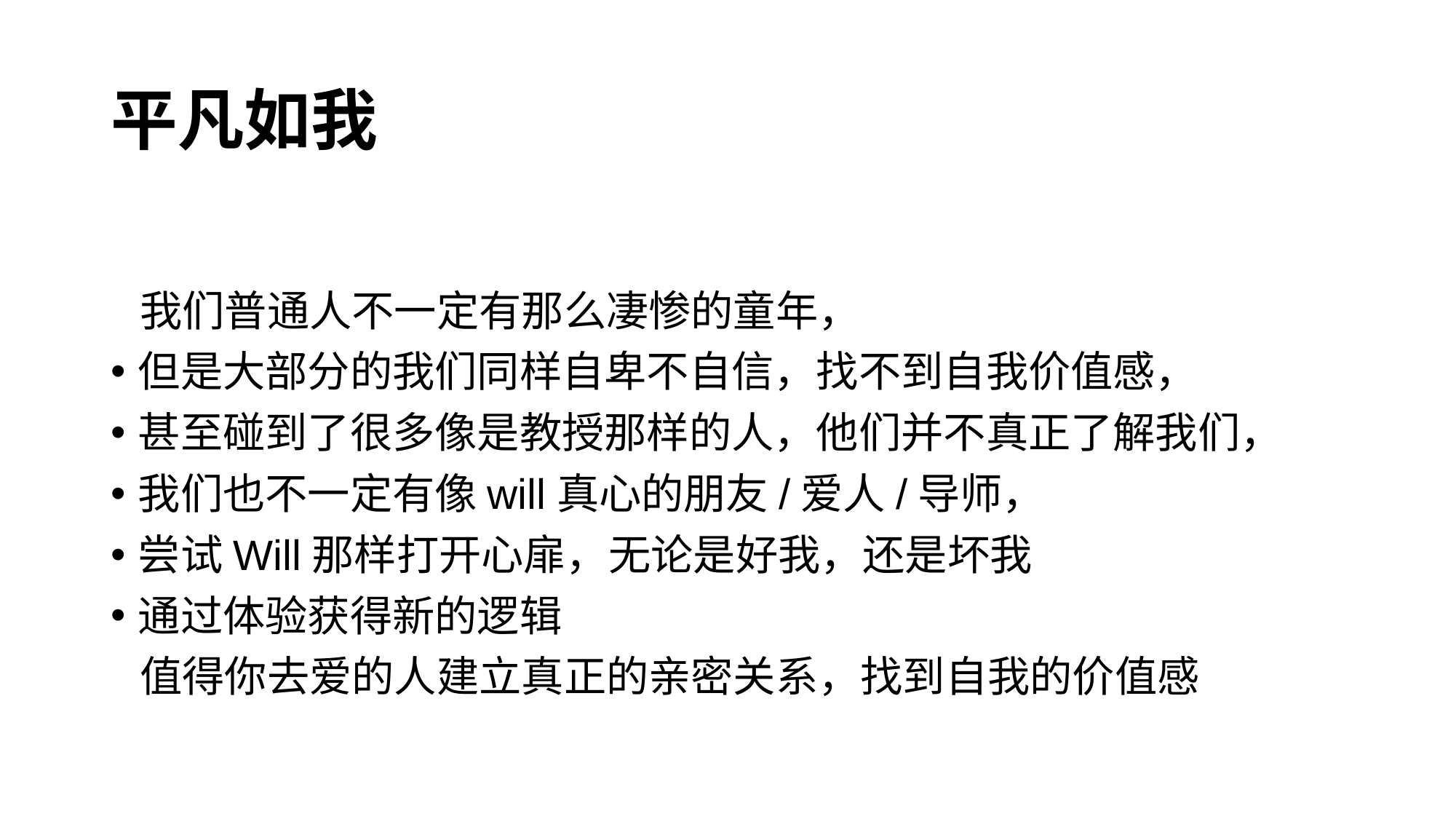

# 平凡如我

  我们普通人不一定有那么凄惨的童年，
但是大部分的我们同样自卑不自信，找不到自我价值感，
甚至碰到了很多像是教授那样的人，他们并不真正了解我们，
我们也不一定有像will真心的朋友/爱人/导师，
尝试Will那样打开心扉，无论是好我，还是坏我
通过体验获得新的逻辑
  值得你去爱的人建立真正的亲密关系，找到自我的价值感